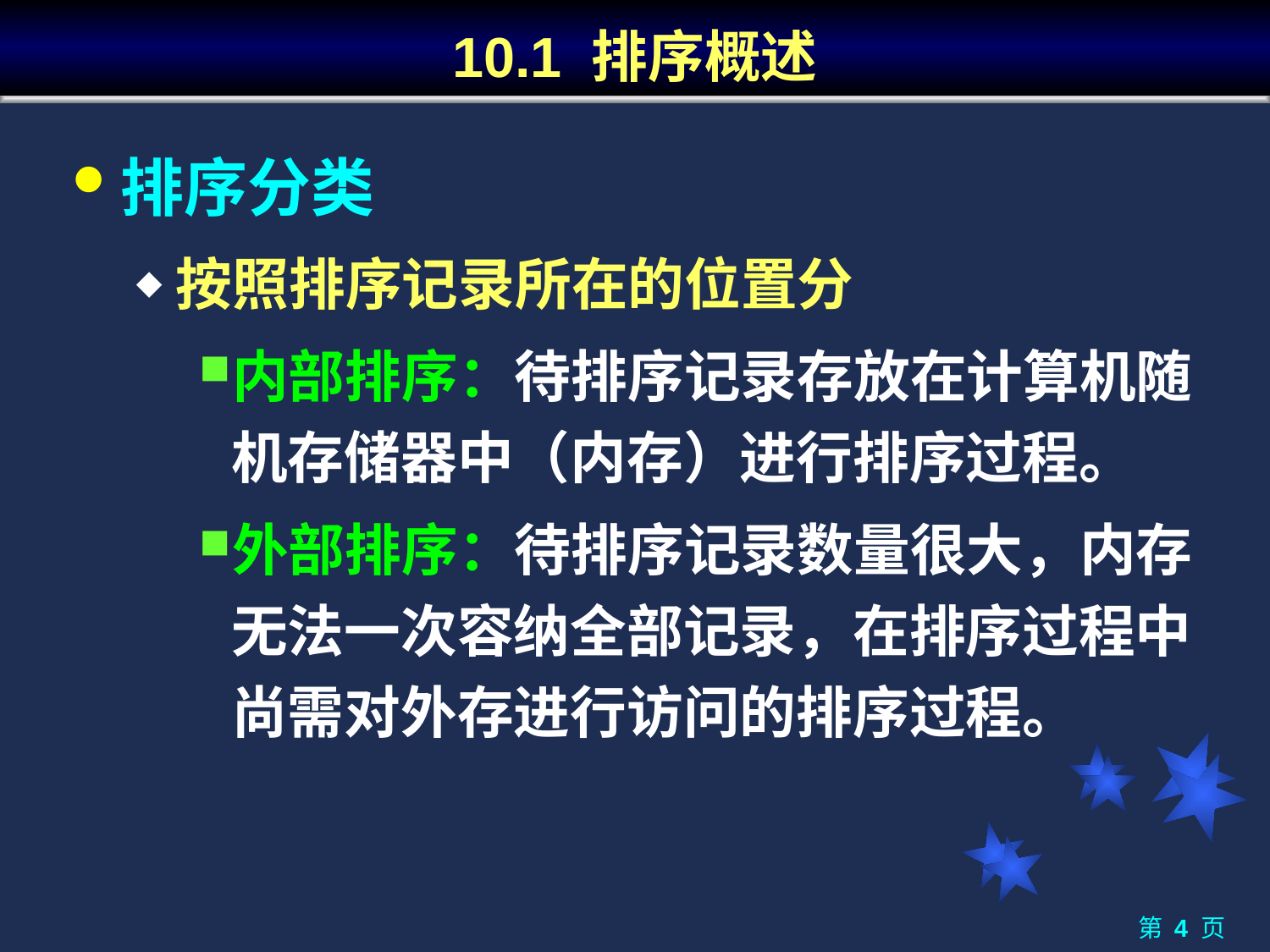

# 10.1 排序概述
排序分类
按照排序记录所在的位置分
内部排序：待排序记录存放在计算机随机存储器中（内存）进行排序过程。
外部排序：待排序记录数量很大，内存无法一次容纳全部记录，在排序过程中尚需对外存进行访问的排序过程。
第 4 页